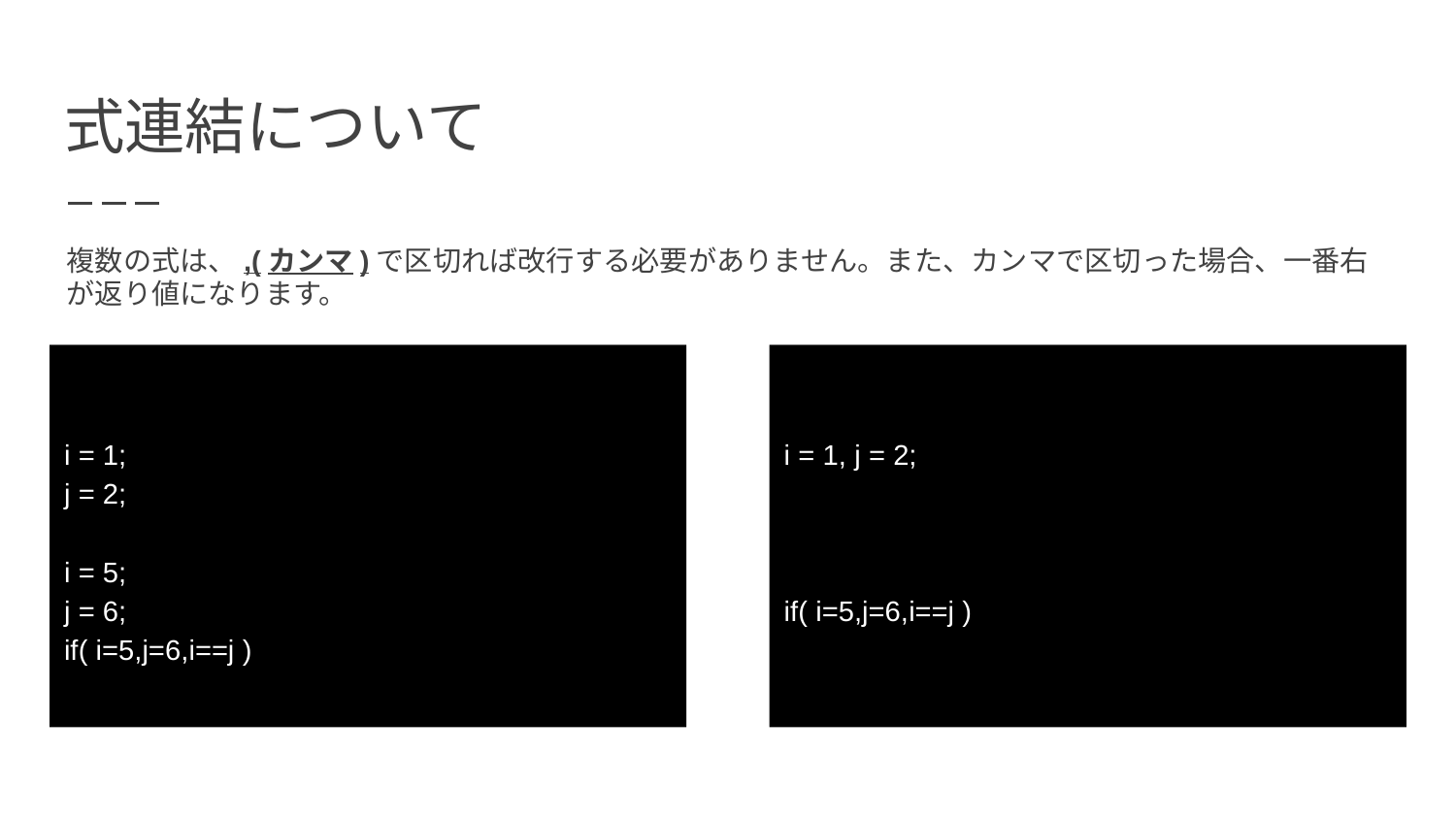

# 式連結について
複数の式は、,(カンマ)で区切れば改行する必要がありません。また、カンマで区切った場合、一番右が返り値になります。

i = 1;
j = 2;

i = 5;
j = 6;
if( i=5,j=6,i==j )

i = 1, j = 2;

if( i=5,j=6,i==j )